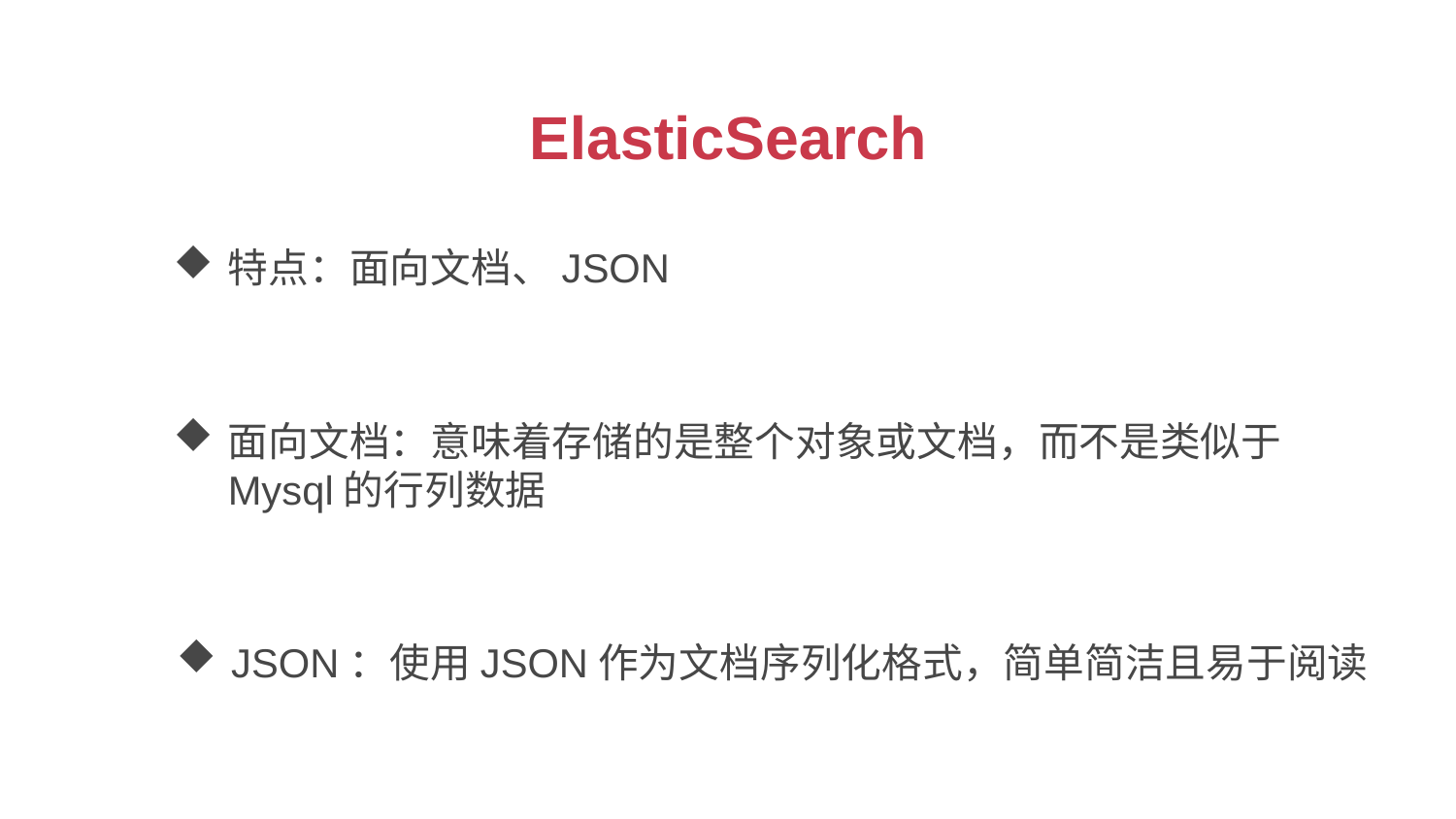

ElasticSearch
特点：面向文档、JSON
面向文档：意味着存储的是整个对象或文档，而不是类似于Mysql的行列数据
JSON：使用JSON作为文档序列化格式，简单简洁且易于阅读